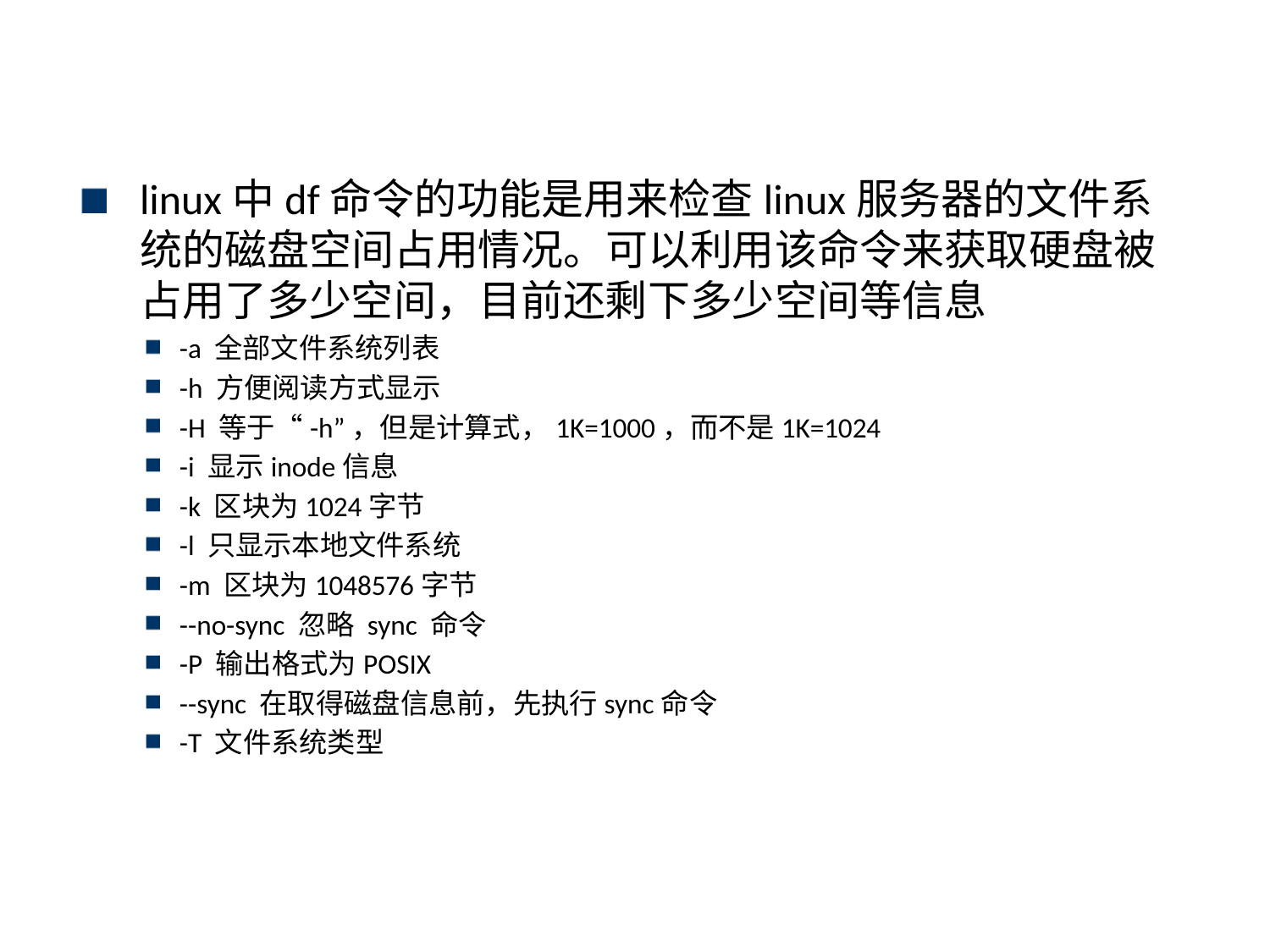

# df查看挂载的文件系统
linux中df命令的功能是用来检查linux服务器的文件系统的磁盘空间占用情况。可以利用该命令来获取硬盘被占用了多少空间，目前还剩下多少空间等信息
-a 全部文件系统列表
-h 方便阅读方式显示
-H 等于“-h”，但是计算式，1K=1000，而不是1K=1024
-i 显示inode信息
-k 区块为1024字节
-l 只显示本地文件系统
-m 区块为1048576字节
--no-sync 忽略 sync 命令
-P 输出格式为POSIX
--sync 在取得磁盘信息前，先执行sync命令
-T 文件系统类型